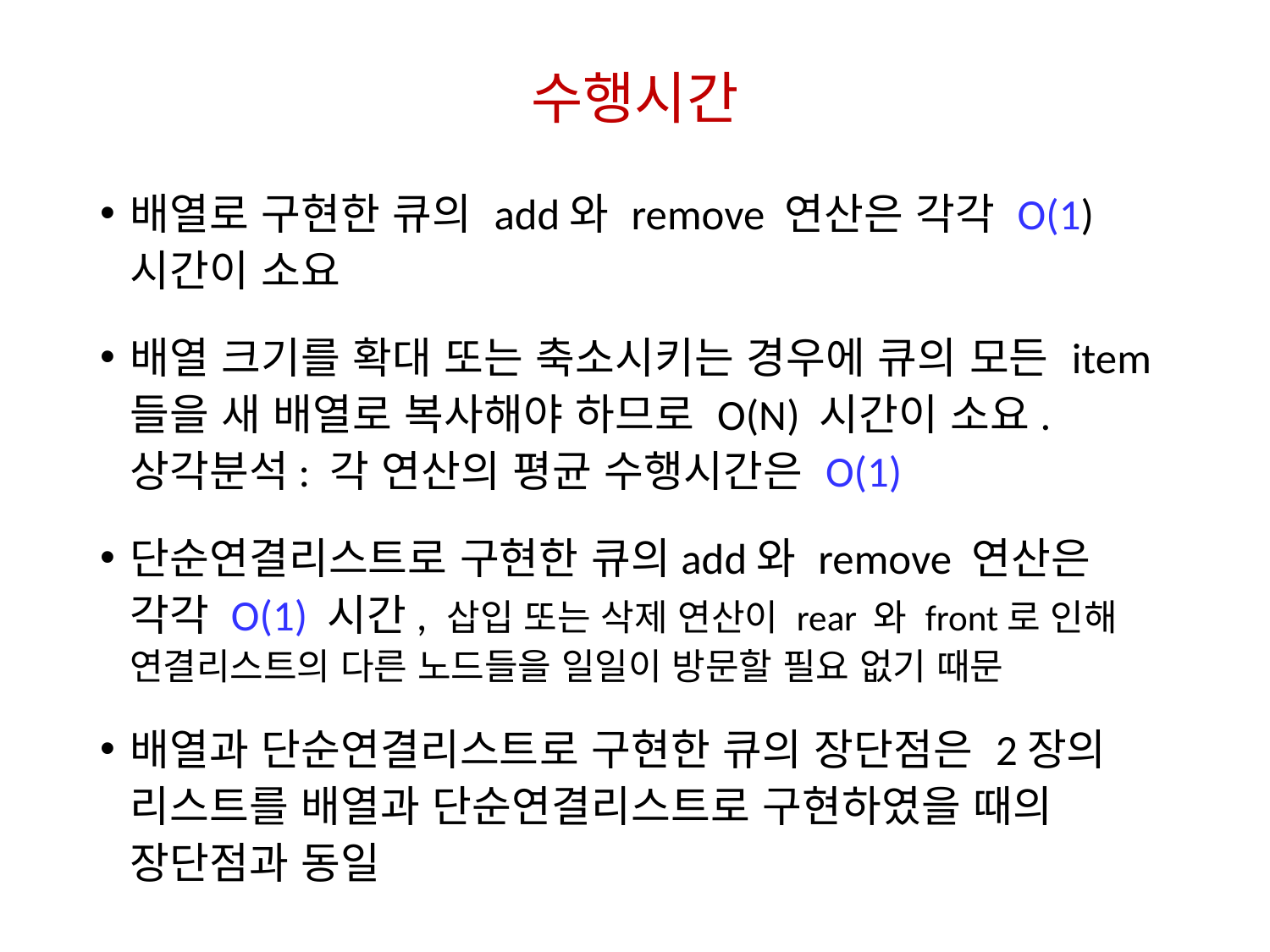

# 수행시간
배열로 구현한 큐의 add와 remove 연산은 각각 O(1) 시간이 소요
배열 크기를 확대 또는 축소시키는 경우에 큐의 모든 item들을 새 배열로 복사해야 하므로 O(N) 시간이 소요. 상각분석: 각 연산의 평균 수행시간은 O(1)
단순연결리스트로 구현한 큐의add와 remove 연산은 각각 O(1) 시간, 삽입 또는 삭제 연산이 rear 와 front로 인해 연결리스트의 다른 노드들을 일일이 방문할 필요 없기 때문
배열과 단순연결리스트로 구현한 큐의 장단점은 2장의 리스트를 배열과 단순연결리스트로 구현하였을 때의 장단점과 동일